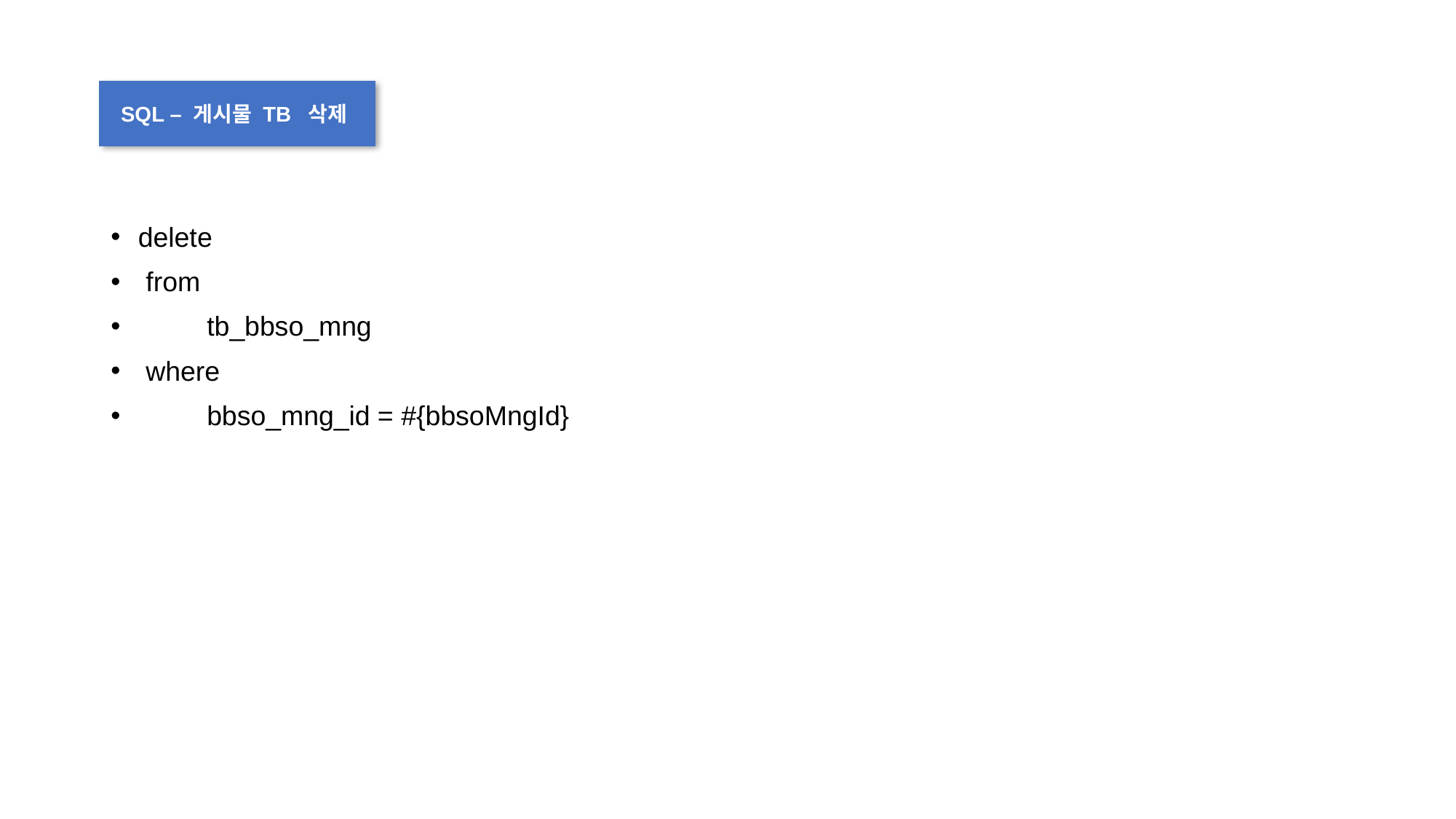

SQL – 게시물 TB  삭제
delete
 from
         tb_bbso_mng
 where
         bbso_mng_id = #{bbsoMngId}